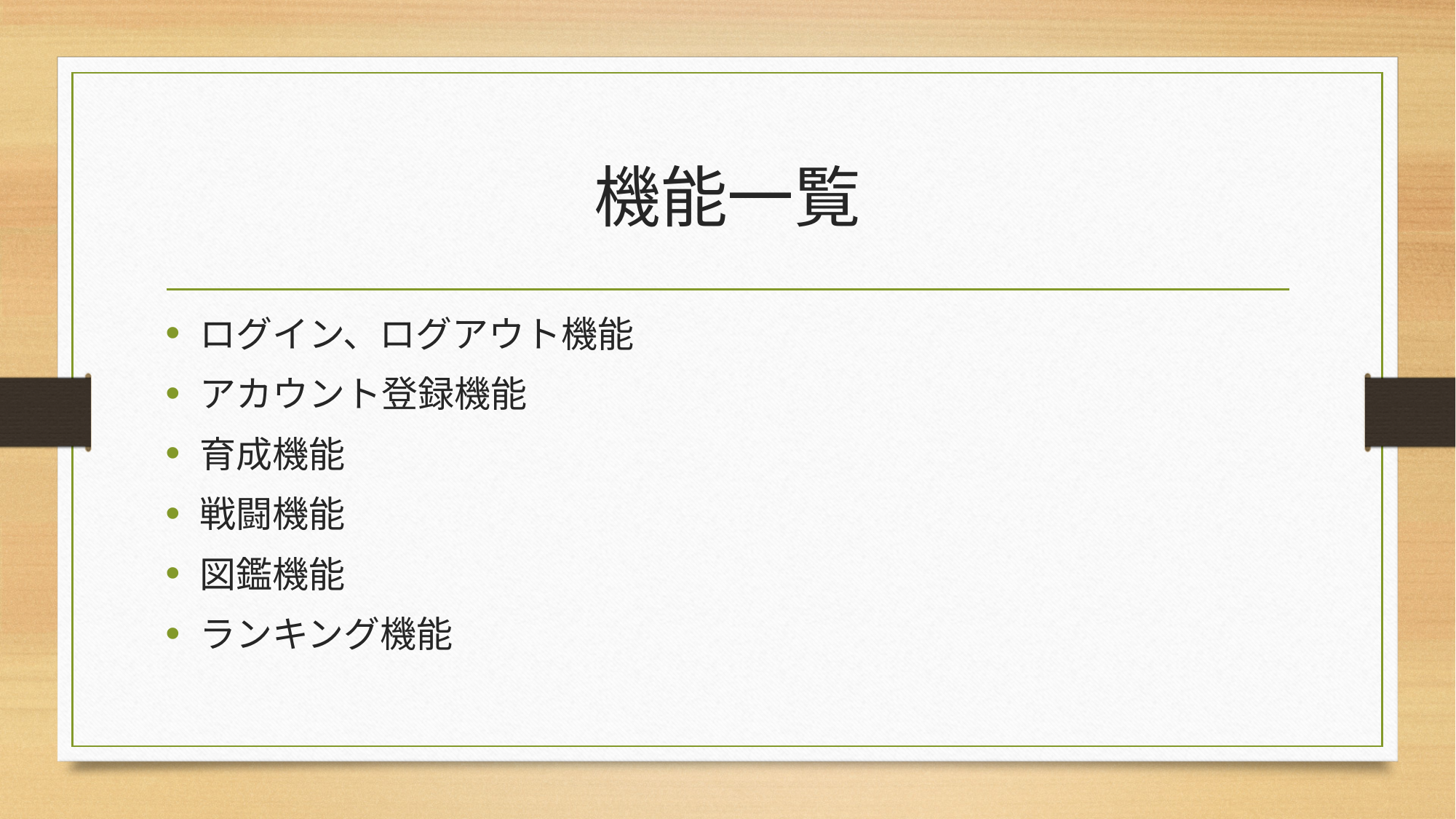

# 機能一覧
ログイン、ログアウト機能
アカウント登録機能
育成機能
戦闘機能
図鑑機能
ランキング機能